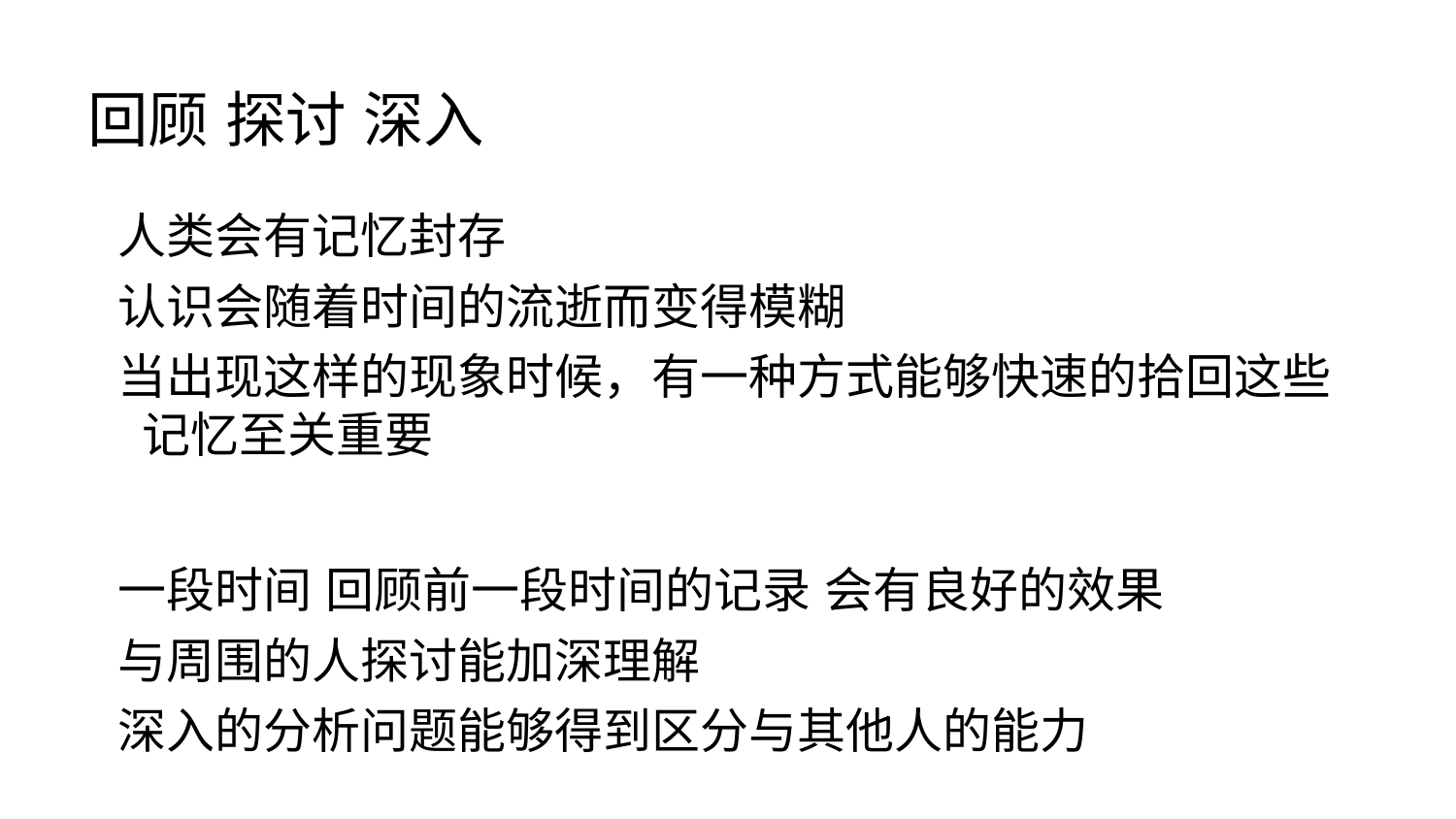

# 回顾 探讨 深入
人类会有记忆封存
认识会随着时间的流逝而变得模糊
当出现这样的现象时候，有一种方式能够快速的拾回这些记忆至关重要

一段时间 回顾前一段时间的记录 会有良好的效果
与周围的人探讨能加深理解
深入的分析问题能够得到区分与其他人的能力